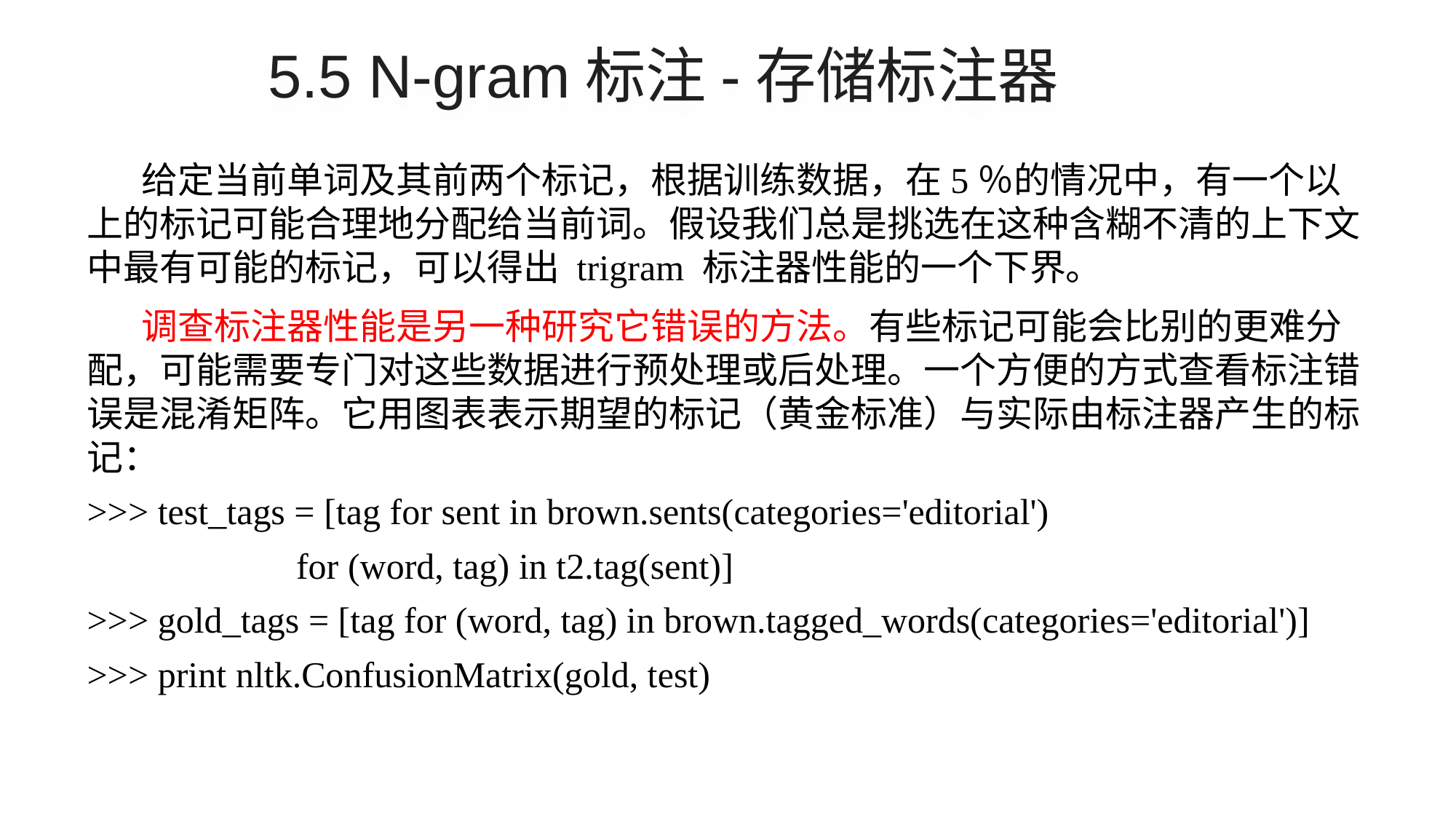

# 5.5 N-gram标注-存储标注器
给定当前单词及其前两个标记，根据训练数据，在5％的情况中，有一个以上的标记可能合理地分配给当前词。假设我们总是挑选在这种含糊不清的上下文中最有可能的标记，可以得出 trigram 标注器性能的一个下界。
调查标注器性能是另一种研究它错误的方法。有些标记可能会比别的更难分配，可能需要专门对这些数据进行预处理或后处理。一个方便的方式查看标注错误是混淆矩阵。它用图表表示期望的标记（黄金标准）与实际由标注器产生的标记：
>>> test_tags = [tag for sent in brown.sents(categories='editorial')
                       for (word, tag) in t2.tag(sent)]
>>> gold_tags = [tag for (word, tag) in brown.tagged_words(categories='editorial')]
>>> print nltk.ConfusionMatrix(gold, test)